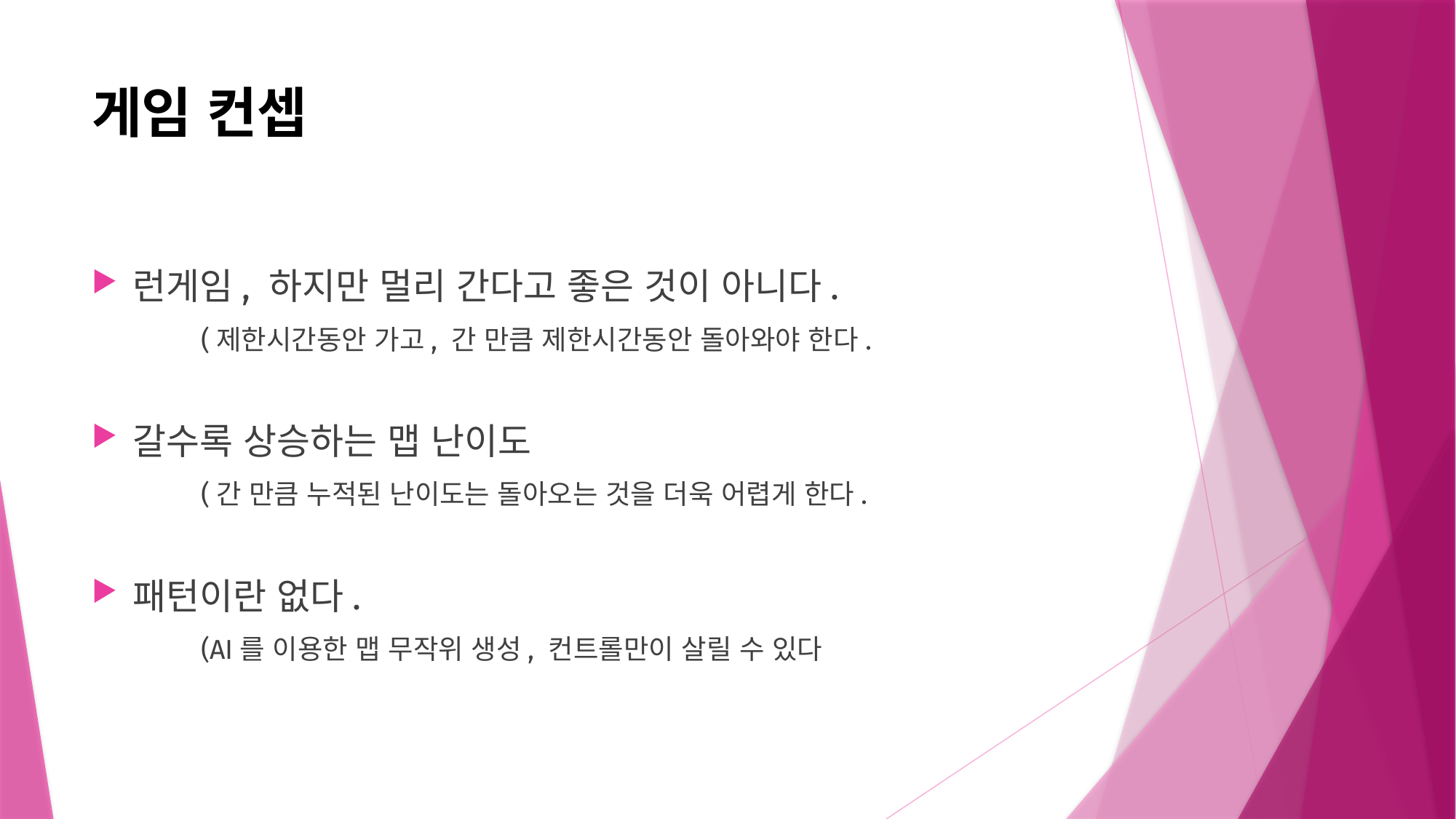

# 게임 컨셉
런게임, 하지만 멀리 간다고 좋은 것이 아니다.
	(제한시간동안 가고, 간 만큼 제한시간동안 돌아와야 한다.

갈수록 상승하는 맵 난이도
	(간 만큼 누적된 난이도는 돌아오는 것을 더욱 어렵게 한다.

패턴이란 없다.
	(AI를 이용한 맵 무작위 생성, 컨트롤만이 살릴 수 있다